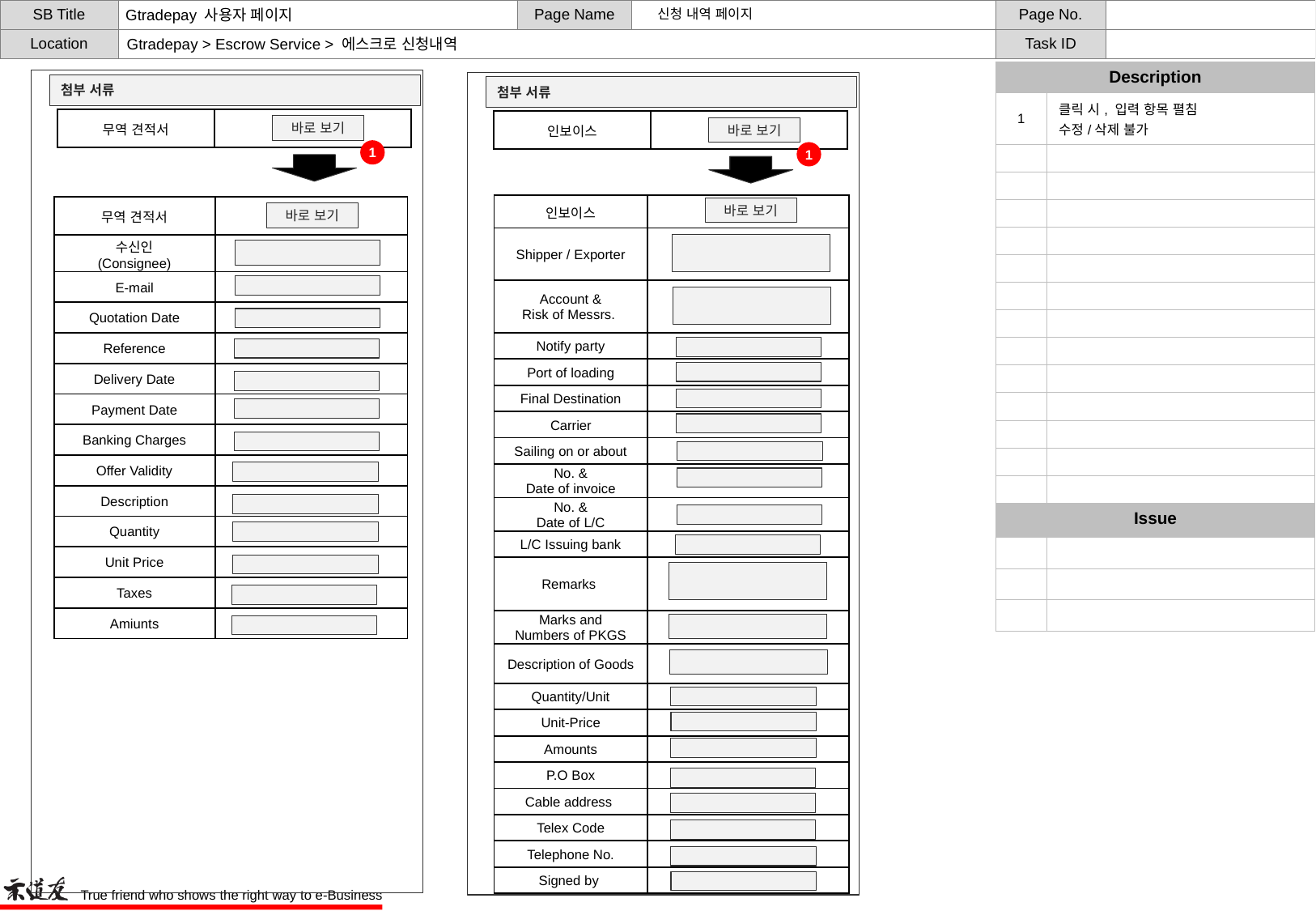

신청 내역 페이지
# Gtradepay 사용자 페이지
Gtradepay > Escrow Service > 에스크로 신청내역
| Description |  |
| --- | --- |
| 1 | 클릭 시, 입력 항목 펼침 수정/삭제 불가 |
|  |  |
|  |  |
|  |  |
|  |  |
|  |  |
|  |  |
|  |  |
|  |  |
|  |  |
|  |  |
|  |  |
|  |  |
|  |  |
| Issue |  |
|  |  |
|  |  |
|  |  |

  첨부 서류
  첨부 서류
| 무역 견적서 |  |
| --- | --- |
| 인보이스 |  |
| --- | --- |
바로 보기
바로 보기
1
1

| 인보이스 |  |
| --- | --- |
| Shipper / Exporter |  |
| Account & Risk of Messrs. |  |
| Notify party |  |
| Port of loading |  |
| Final Destination |  |
| Carrier |  |
| Sailing on or about |  |
| No. & Date of invoice |  |
| No. & Date of L/C |  |
| L/C Issuing bank |  |
| Remarks |  |
| Marks and Numbers of PKGS |  |
| Description of Goods |  |
| Quantity/Unit |  |
| Unit-Price |  |
| Amounts |  |
| P.O Box |  |
| Cable address |  |
| Telex Code |  |
| Telephone No. |  |
| Signed by |  |
| 무역 견적서 |  |
| --- | --- |
| 수신인 (Consignee) |  |
| E-mail |  |
| Quotation Date |  |
| Reference |  |
| Delivery Date |  |
| Payment Date |  |
| Banking Charges |  |
| Offer Validity |  |
| Description |  |
| Quantity |  |
| Unit Price |  |
| Taxes |  |
| Amiunts |  |
바로 보기
바로 보기